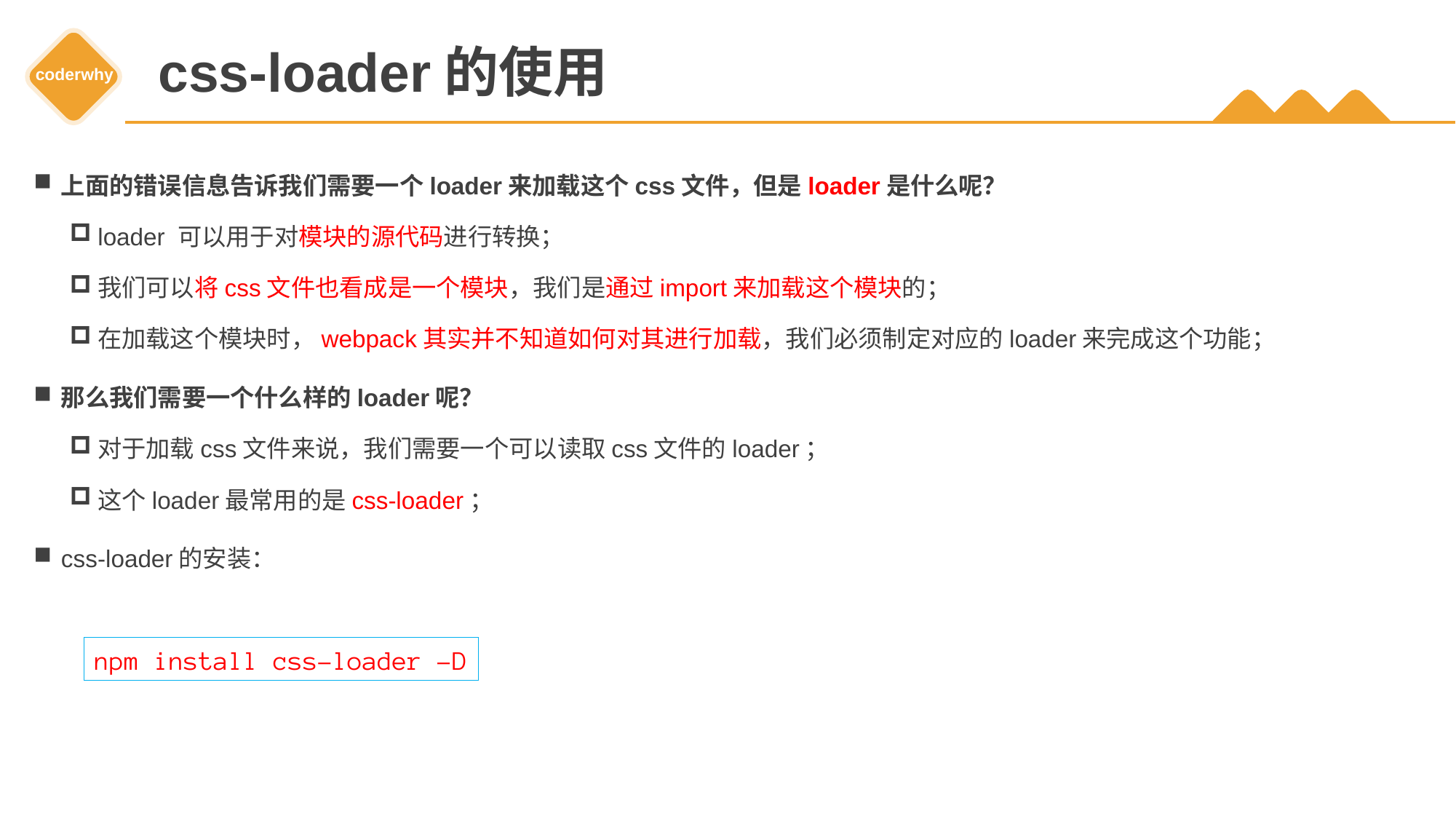

# css-loader的使用
上面的错误信息告诉我们需要一个loader来加载这个css文件，但是loader是什么呢？
loader 可以用于对模块的源代码进行转换；
我们可以将css文件也看成是一个模块，我们是通过import来加载这个模块的；
在加载这个模块时，webpack其实并不知道如何对其进行加载，我们必须制定对应的loader来完成这个功能；
那么我们需要一个什么样的loader呢？
对于加载css文件来说，我们需要一个可以读取css文件的loader；
这个loader最常用的是css-loader；
css-loader的安装：

npm install css-loader -D